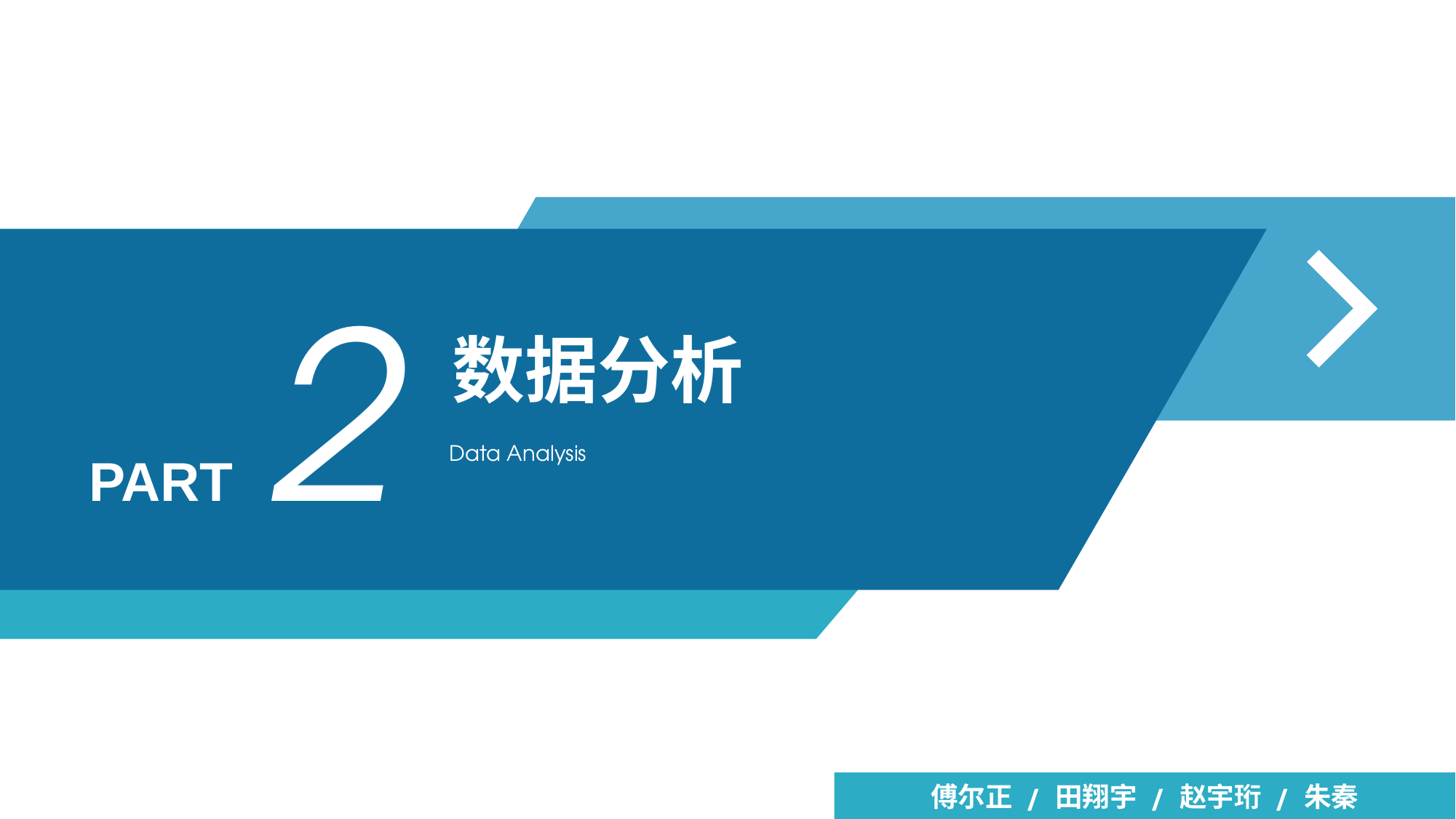

2
数据分析

Data Analysis
PART
傅尔正 / 田翔宇 / 赵宇珩 / 朱秦